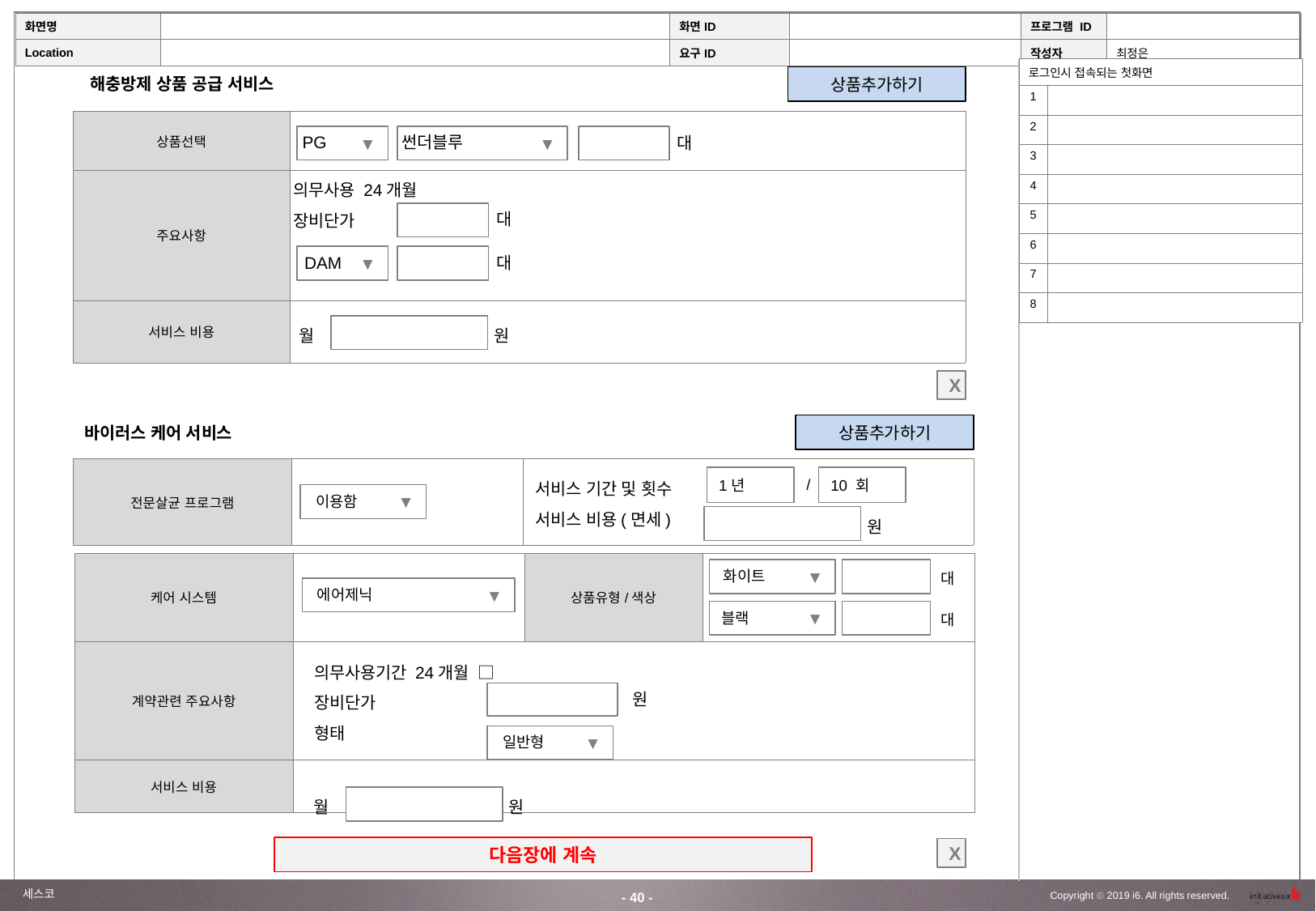

| 로그인시 접속되는 첫화면 |  |
| --- | --- |
| 1 |  |
| 2 |  |
| 3 |  |
| 4 |  |
| 5 |  |
| 6 |  |
| 7 |  |
| 8 |  |
상품추가하기
해충방제 상품 공급 서비스
| 상품선택 |  |
| --- | --- |
| 주요사항 |  |
| 서비스 비용 |  |
PG
▼
썬더블루
▼

대
의무사용 24개월
장비단가

대
DAM
▼

대
월
원

X
상품추가하기
 바이러스 케어 서비스
| 전문살균 프로그램 |  |  |
| --- | --- | --- |
서비스 기간 및 횟수
서비스 비용(면세)
1년
10 회
/
▼
이용함
원

| 케어 시스템 |  | 상품유형/색상 |  |
| --- | --- | --- | --- |
| 계약관련 주요사항 |  |  |  |
| 서비스 비용 |  |  |  |
▼

화이트
대
▼

블랙
대
▼
에어제닉
의무사용기간 24개월  □
장비단가
형태
원

▼
일반형
월
원

다음장에 계속
X